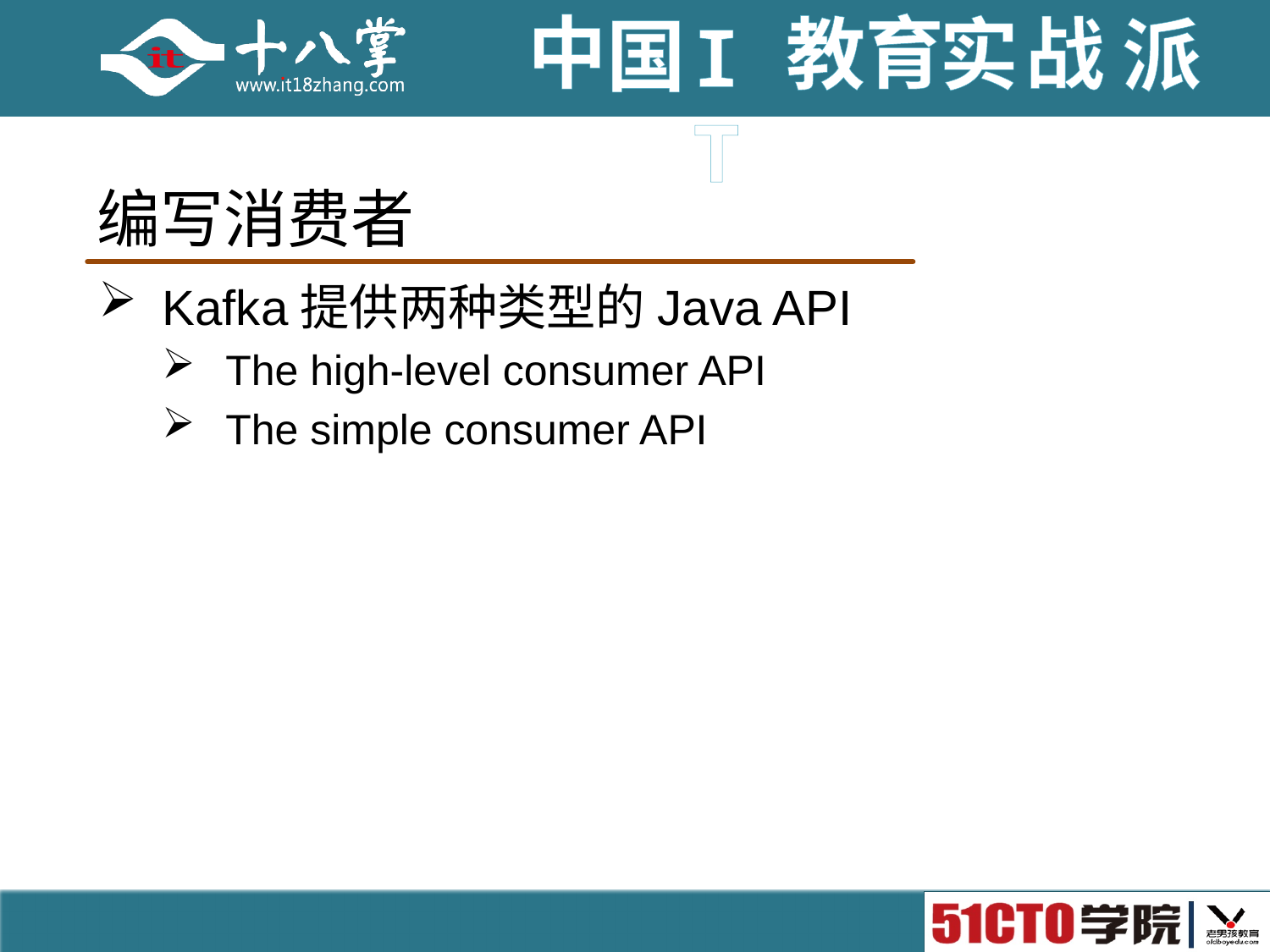

# 编写消费者
Kafka提供两种类型的Java API
The high-level consumer API
The simple consumer API